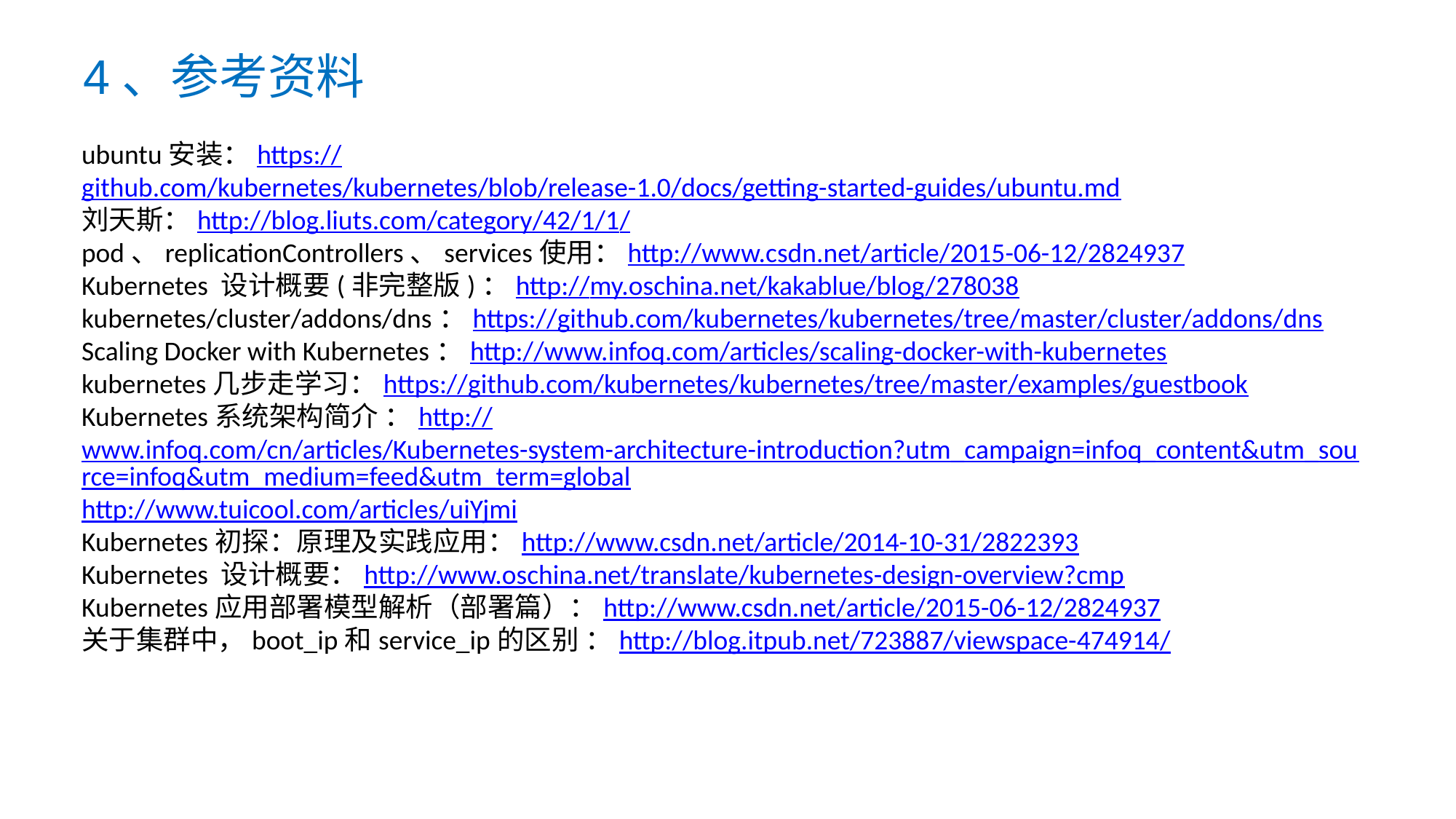

# 4、参考资料
ubuntu安装：https://github.com/kubernetes/kubernetes/blob/release-1.0/docs/getting-started-guides/ubuntu.md
刘天斯：http://blog.liuts.com/category/42/1/1/
pod、replicationControllers、services使用：http://www.csdn.net/article/2015-06-12/2824937
Kubernetes 设计概要(非完整版)：http://my.oschina.net/kakablue/blog/278038
kubernetes/cluster/addons/dns：https://github.com/kubernetes/kubernetes/tree/master/cluster/addons/dns
Scaling Docker with Kubernetes：http://www.infoq.com/articles/scaling-docker-with-kubernetes
kubernetes几步走学习：https://github.com/kubernetes/kubernetes/tree/master/examples/guestbook
Kubernetes系统架构简介 ：http://www.infoq.com/cn/articles/Kubernetes-system-architecture-introduction?utm_campaign=infoq_content&utm_source=infoq&utm_medium=feed&utm_term=global
http://www.tuicool.com/articles/uiYjmi
Kubernetes初探：原理及实践应用：http://www.csdn.net/article/2014-10-31/2822393
Kubernetes 设计概要：http://www.oschina.net/translate/kubernetes-design-overview?cmp
Kubernetes应用部署模型解析（部署篇）：http://www.csdn.net/article/2015-06-12/2824937
关于集群中，boot_ip和service_ip的区别 ：http://blog.itpub.net/723887/viewspace-474914/